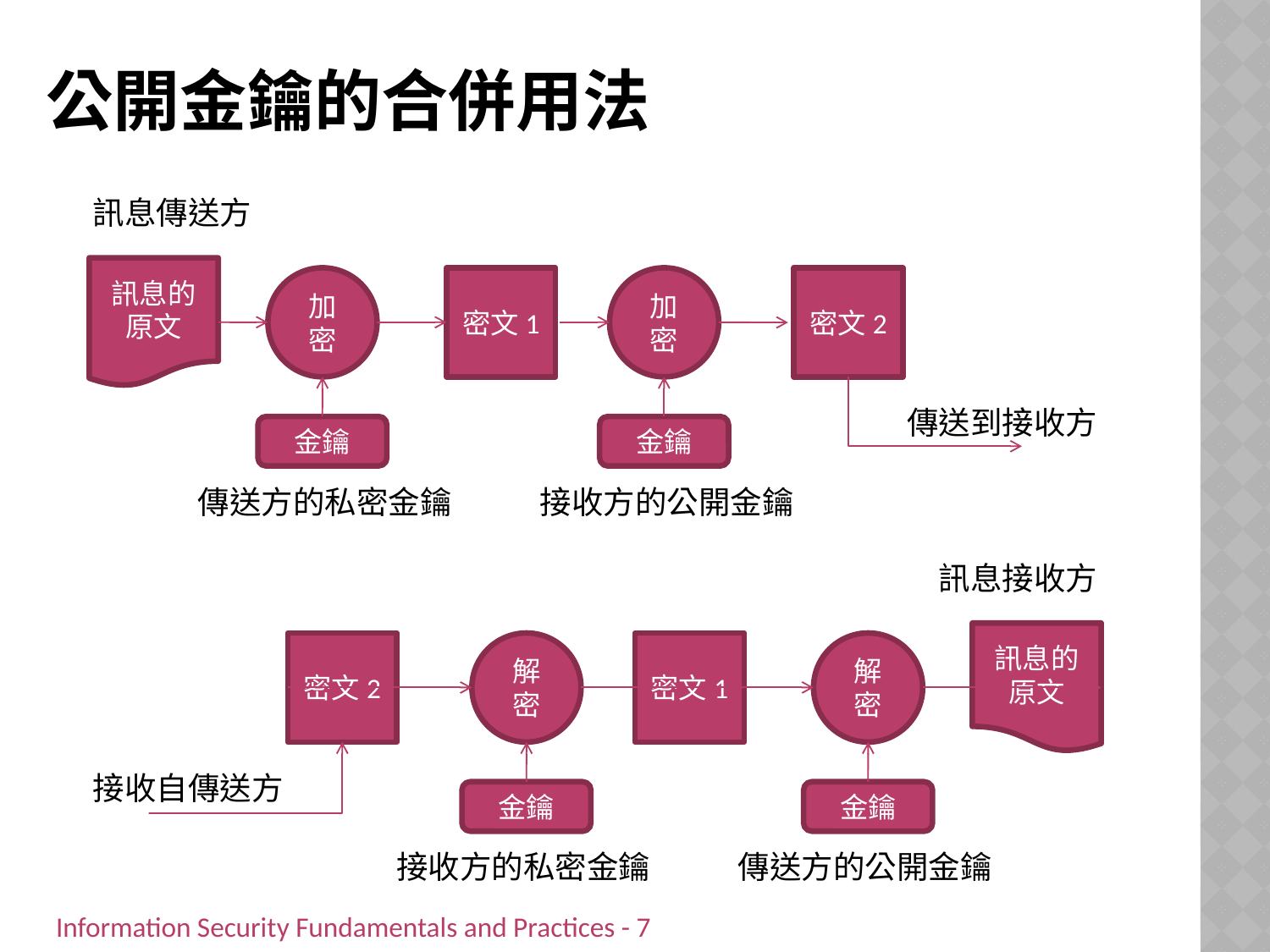

# 公開金鑰的合併用法
訊息傳送方
訊息的原文
加密
密文1
加密
密文2
傳送到接收方
金鑰
金鑰
傳送方的私密金鑰
接收方的公開金鑰
訊息接收方
訊息的原文
密文2
解密
密文1
解密
接收自傳送方
金鑰
金鑰
接收方的私密金鑰
傳送方的公開金鑰